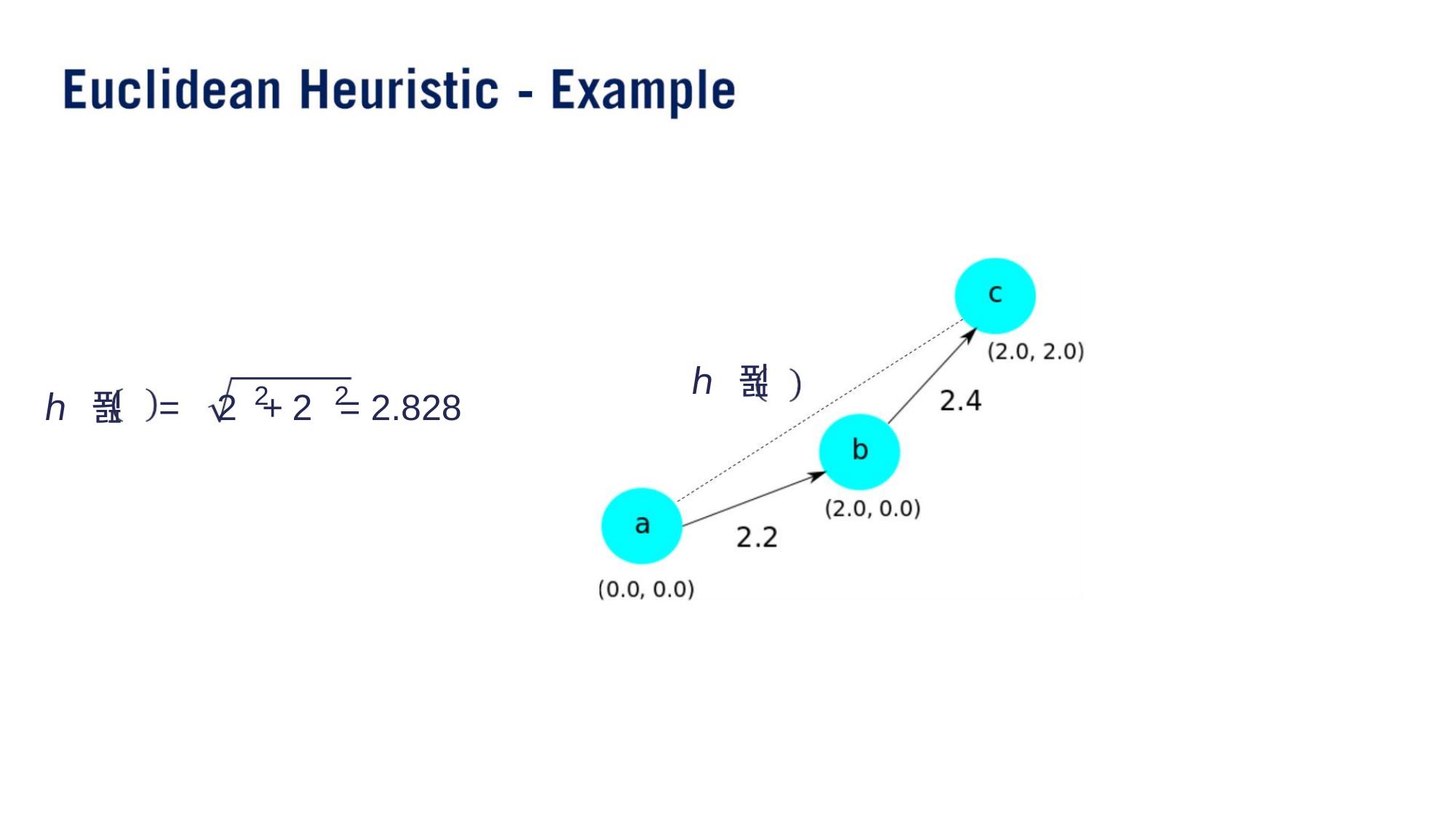

ℎ 푎
2
2
ℎ 푎 = 2 + 2 = 2.828